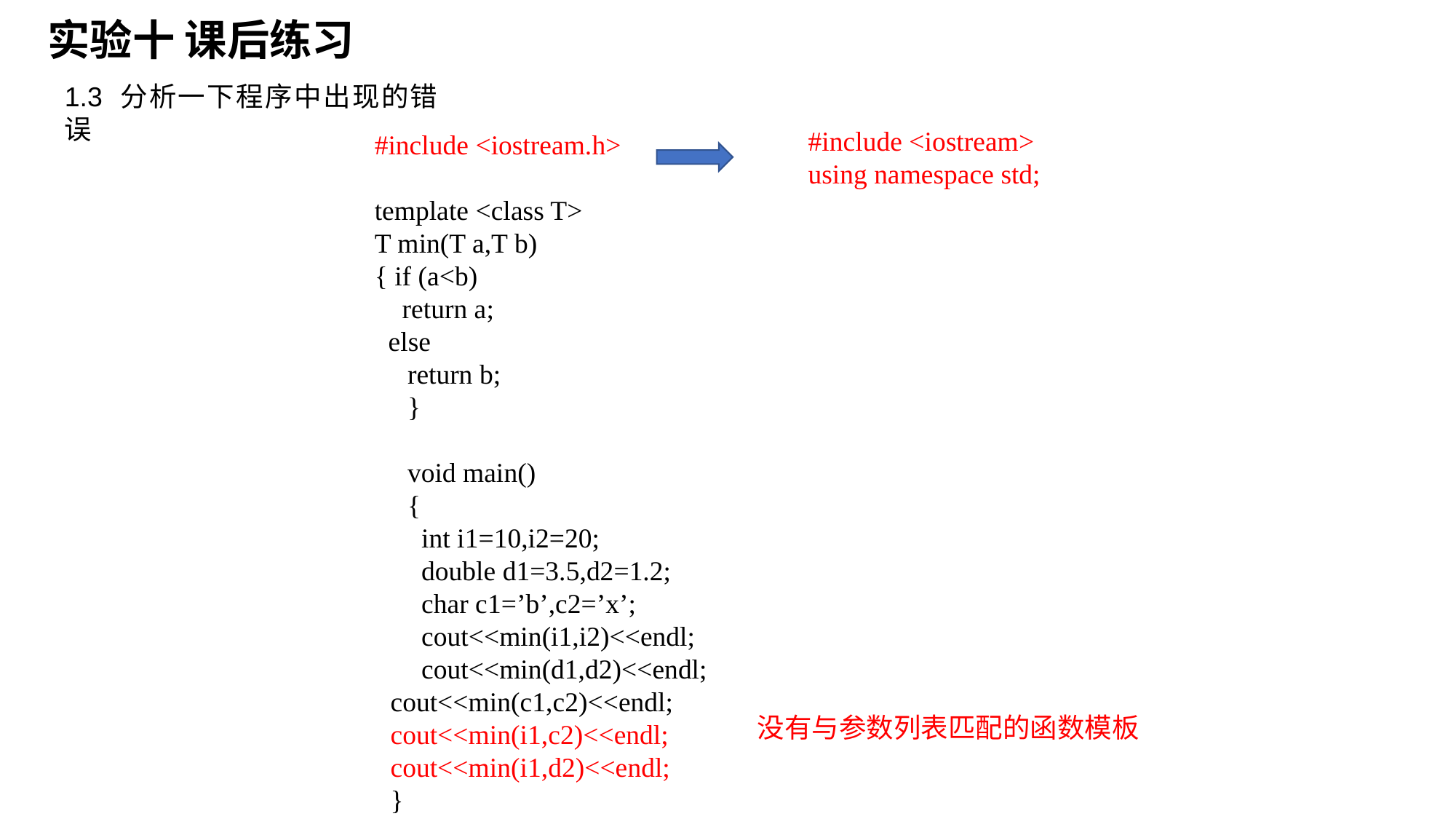

实验十 课后练习
1.3 分析一下程序中出现的错误

#include <iostream.h>

template <class T>
T min(T a,T b)
{ if (a<b)
    return a;
  else
return b;
}

void main()
{
  int i1=10,i2=20;
  double d1=3.5,d2=1.2;
  char c1=’b’,c2=’x’;
  cout<<min(i1,i2)<<endl;
  cout<<min(d1,d2)<<endl;
cout<<min(c1,c2)<<endl;
cout<<min(i1,c2)<<endl;
cout<<min(i1,d2)<<endl;
}
#include <iostream>
using namespace std;

没有与参数列表匹配的函数模板